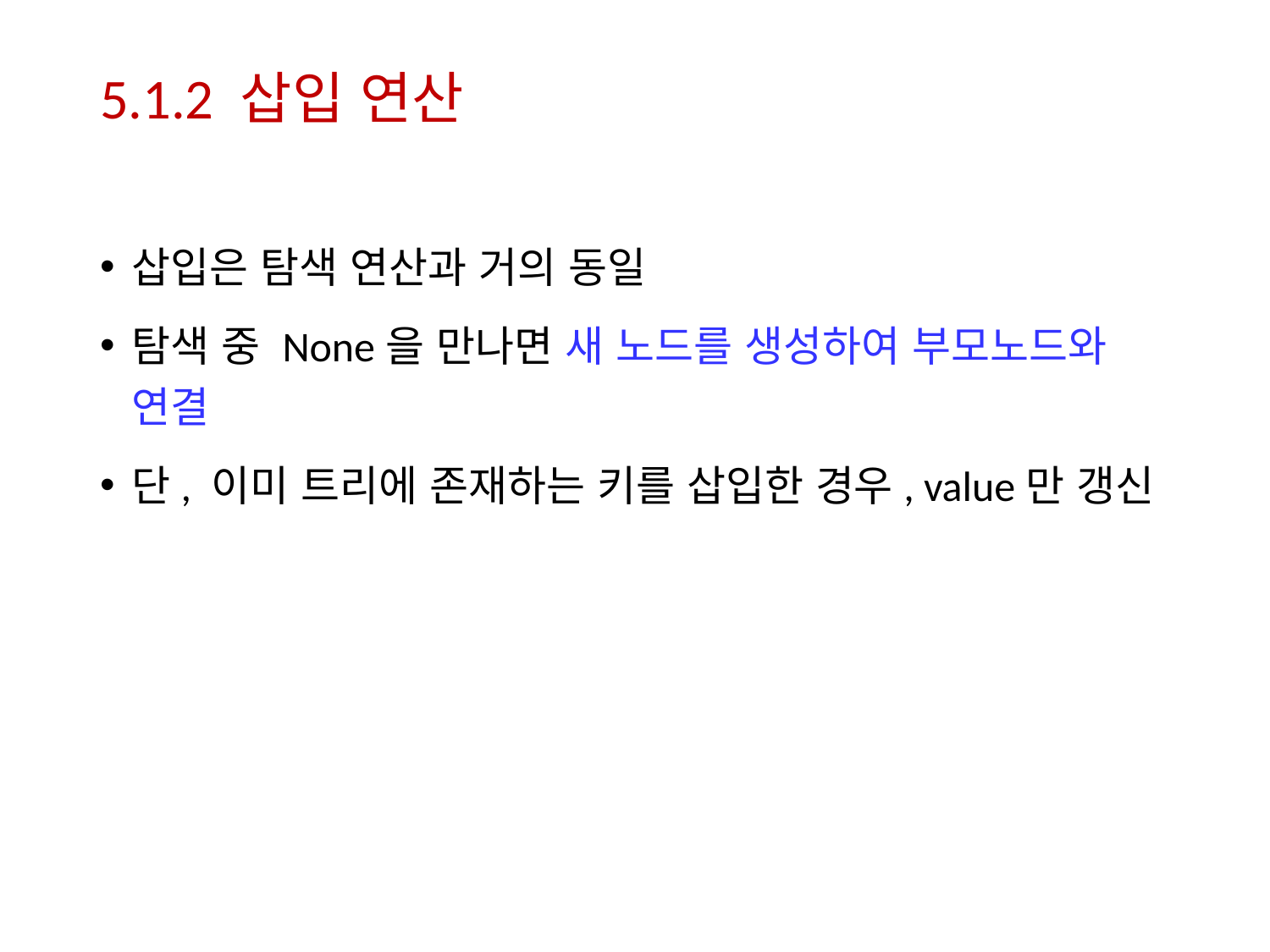

# 5.1.2 삽입 연산
삽입은 탐색 연산과 거의 동일
탐색 중 None을 만나면 새 노드를 생성하여 부모노드와 연결
단, 이미 트리에 존재하는 키를 삽입한 경우, value만 갱신